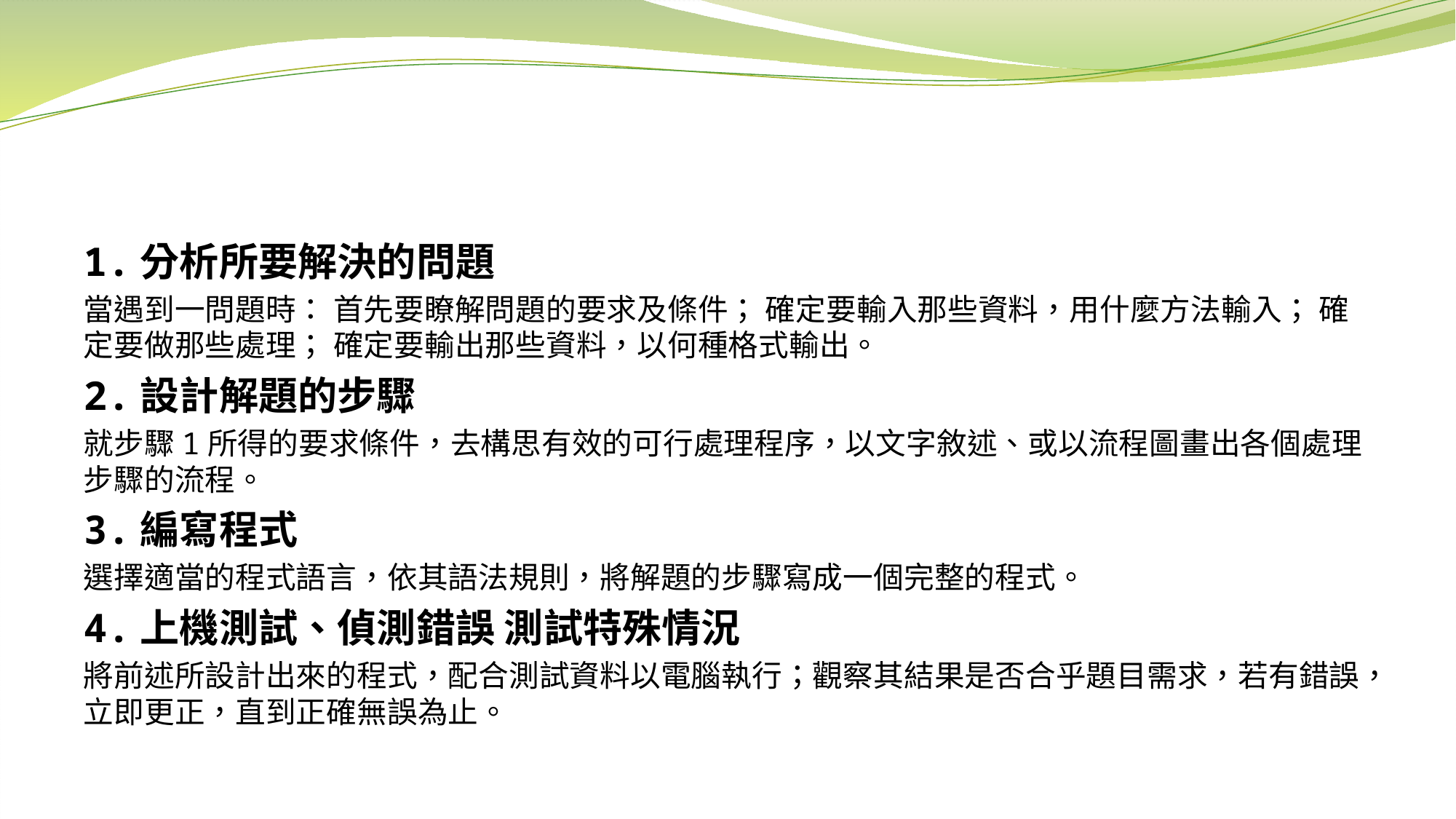

#
1.分析所要解決的問題
當遇到一問題時： 首先要瞭解問題的要求及條件； 確定要輸入那些資料，用什麼方法輸入； 確定要做那些處理； 確定要輸出那些資料，以何種格式輸出。
2.設計解題的步驟
就步驟1所得的要求條件，去構思有效的可行處理程序，以文字敘述、或以流程圖畫出各個處理步驟的流程。
3.編寫程式
選擇適當的程式語言，依其語法規則，將解題的步驟寫成一個完整的程式。
4.上機測試、偵測錯誤 測試特殊情況
將前述所設計出來的程式，配合測試資料以電腦執行；觀察其結果是否合乎題目需求，若有錯誤，立即更正，直到正確無誤為止。